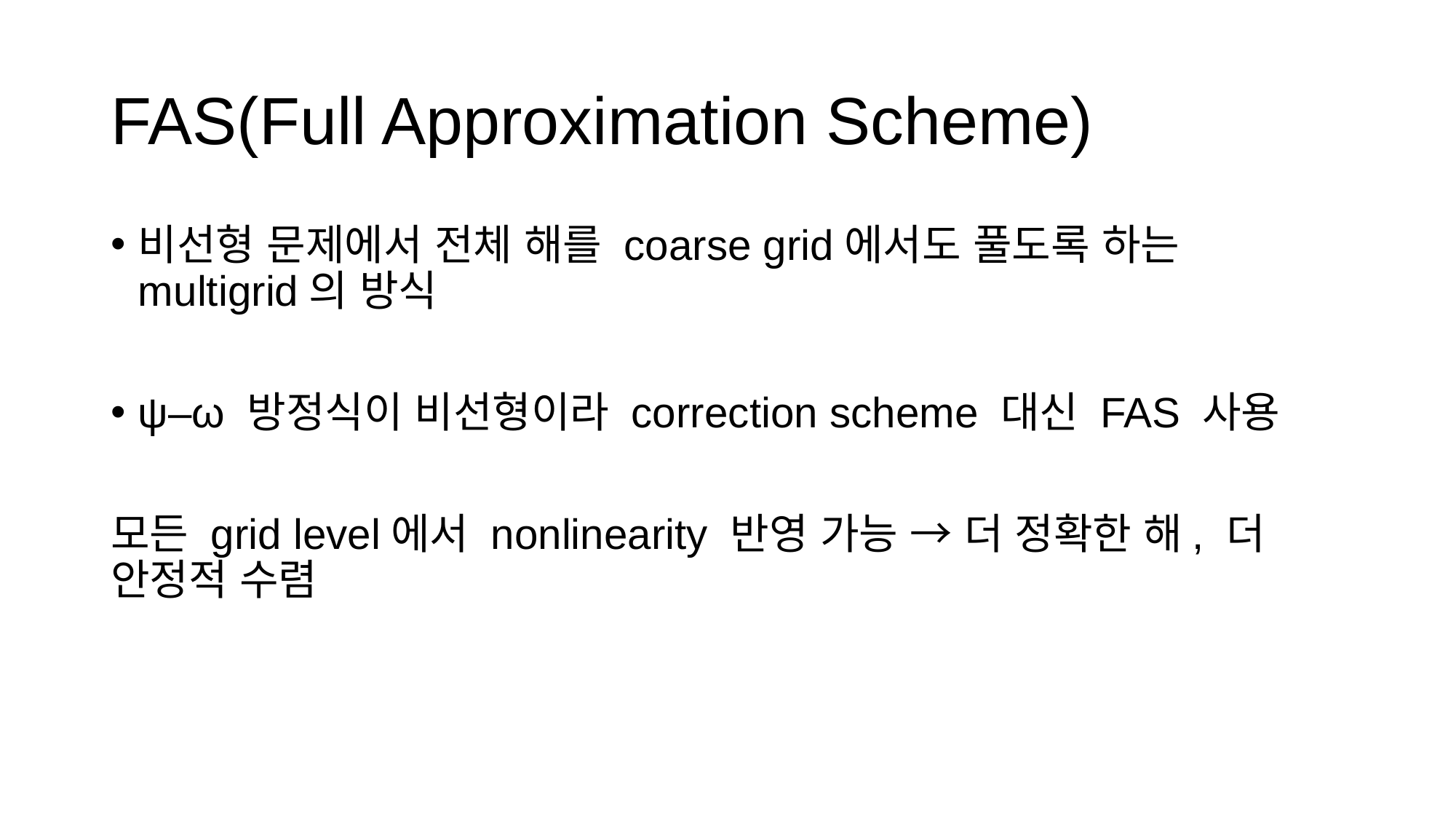

# FAS(Full Approximation Scheme)
비선형 문제에서 전체 해를 coarse grid에서도 풀도록 하는 multigrid의 방식

ψ–ω 방정식이 비선형이라 correction scheme 대신 FAS 사용

모든 grid level에서 nonlinearity 반영 가능 → 더 정확한 해, 더 안정적 수렴